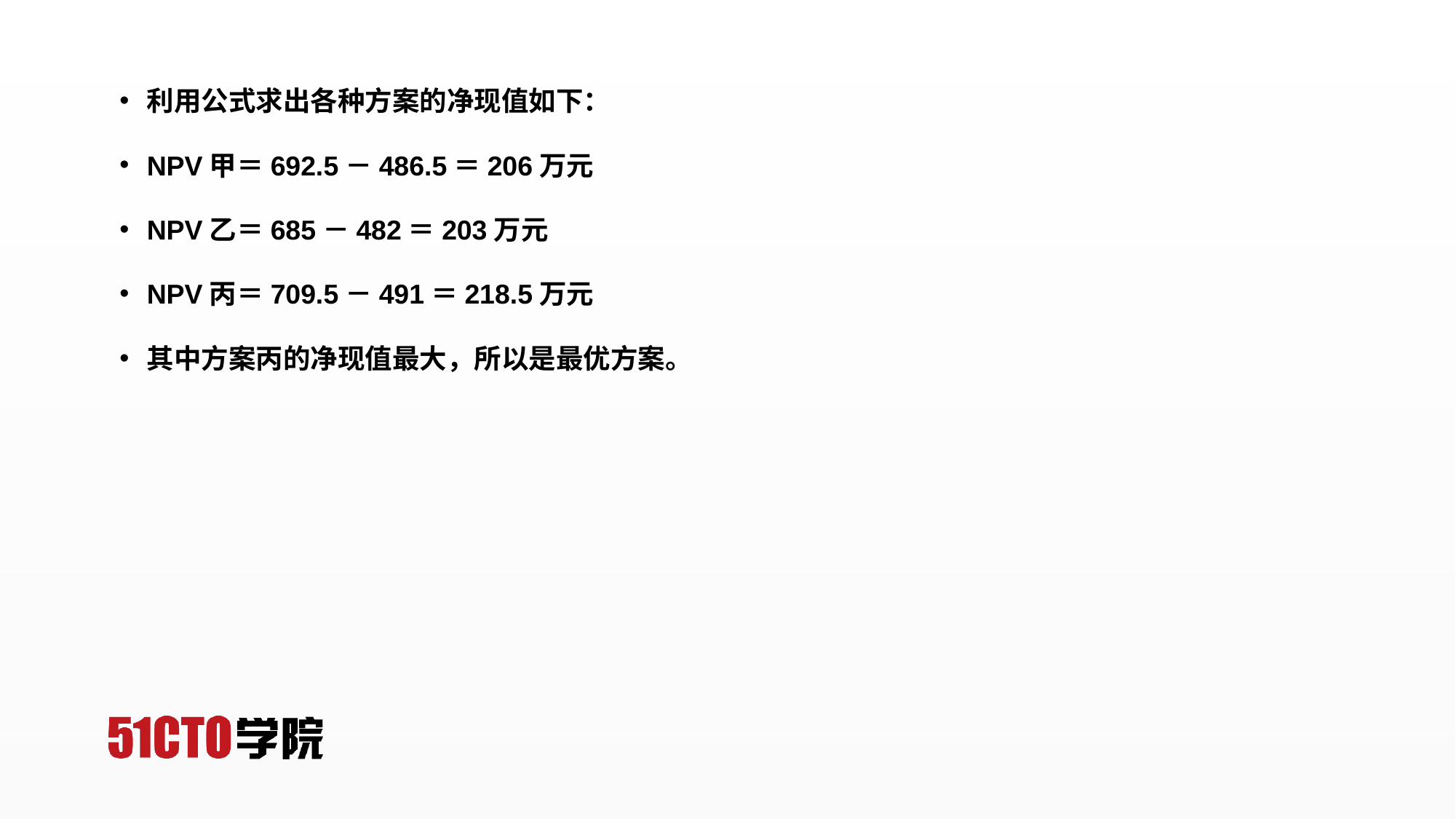

利用公式求出各种方案的净现值如下：
NPV甲＝692.5－486.5＝206万元
NPV乙＝685－482＝203万元
NPV丙＝709.5－491＝218.5万元
其中方案丙的净现值最大，所以是最优方案。